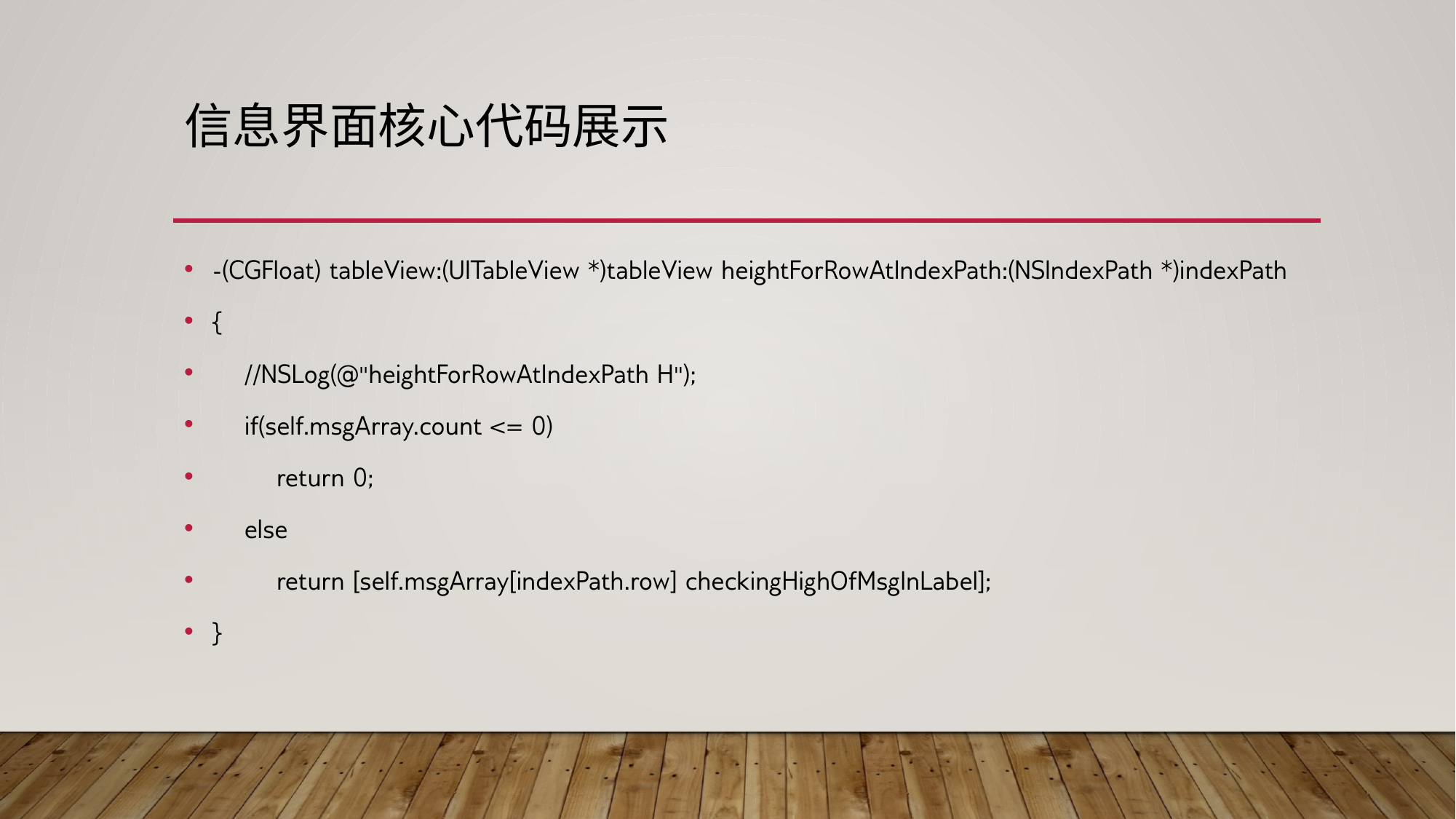

# 信息界面核心代码展示
-(CGFloat) tableView:(UITableView *)tableView heightForRowAtIndexPath:(NSIndexPath *)indexPath
{
    //NSLog(@"heightForRowAtIndexPath H");
    if(self.msgArray.count <= 0)
        return 0;
    else
        return [self.msgArray[indexPath.row] checkingHighOfMsgInLabel];
}